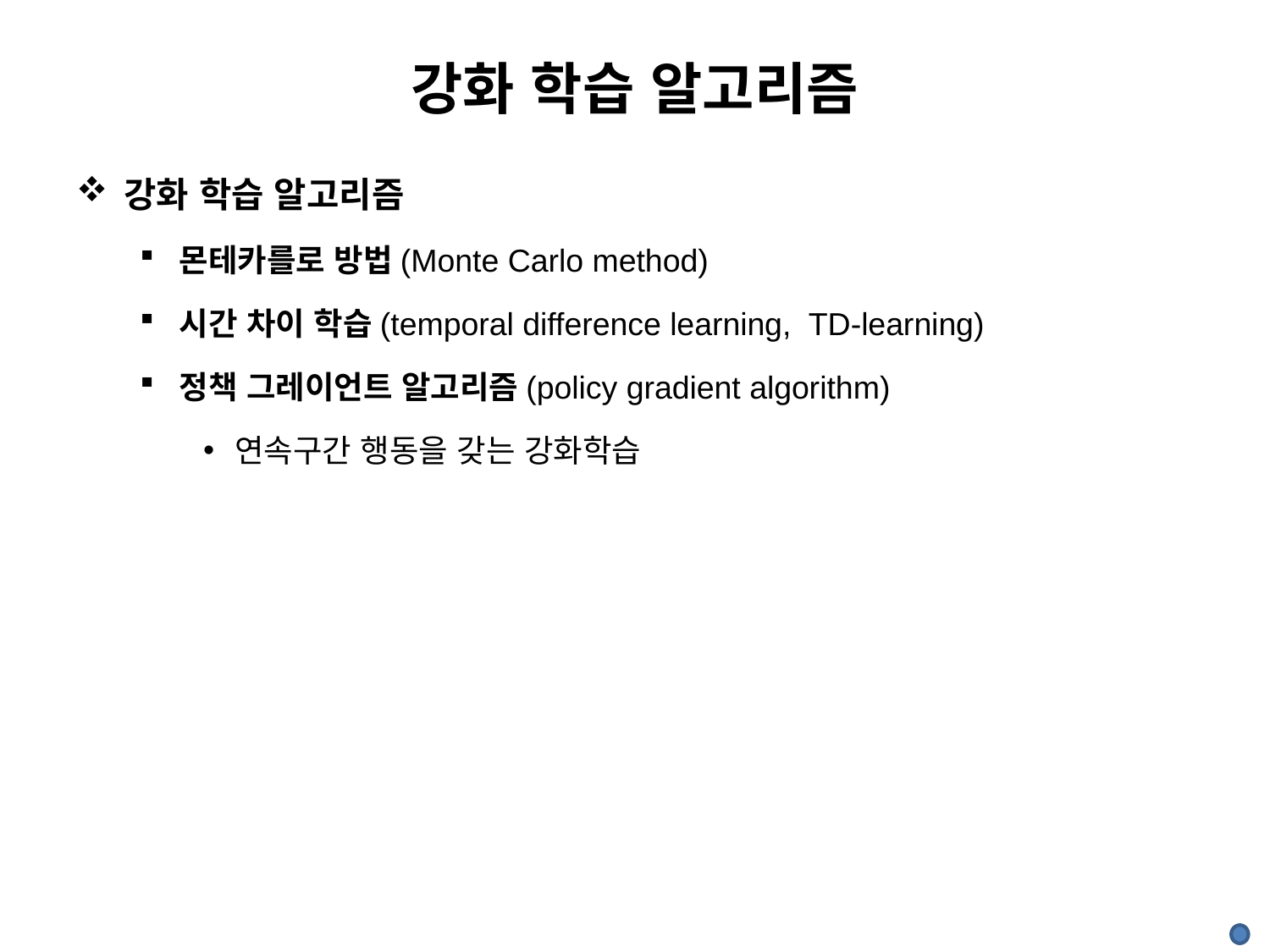

# 강화 학습 알고리즘
강화 학습 알고리즘
몬테카를로 방법(Monte Carlo method)
시간 차이 학습(temporal difference learning,  TD-learning)
정책 그레이언트 알고리즘(policy gradient algorithm)
연속구간 행동을 갖는 강화학습